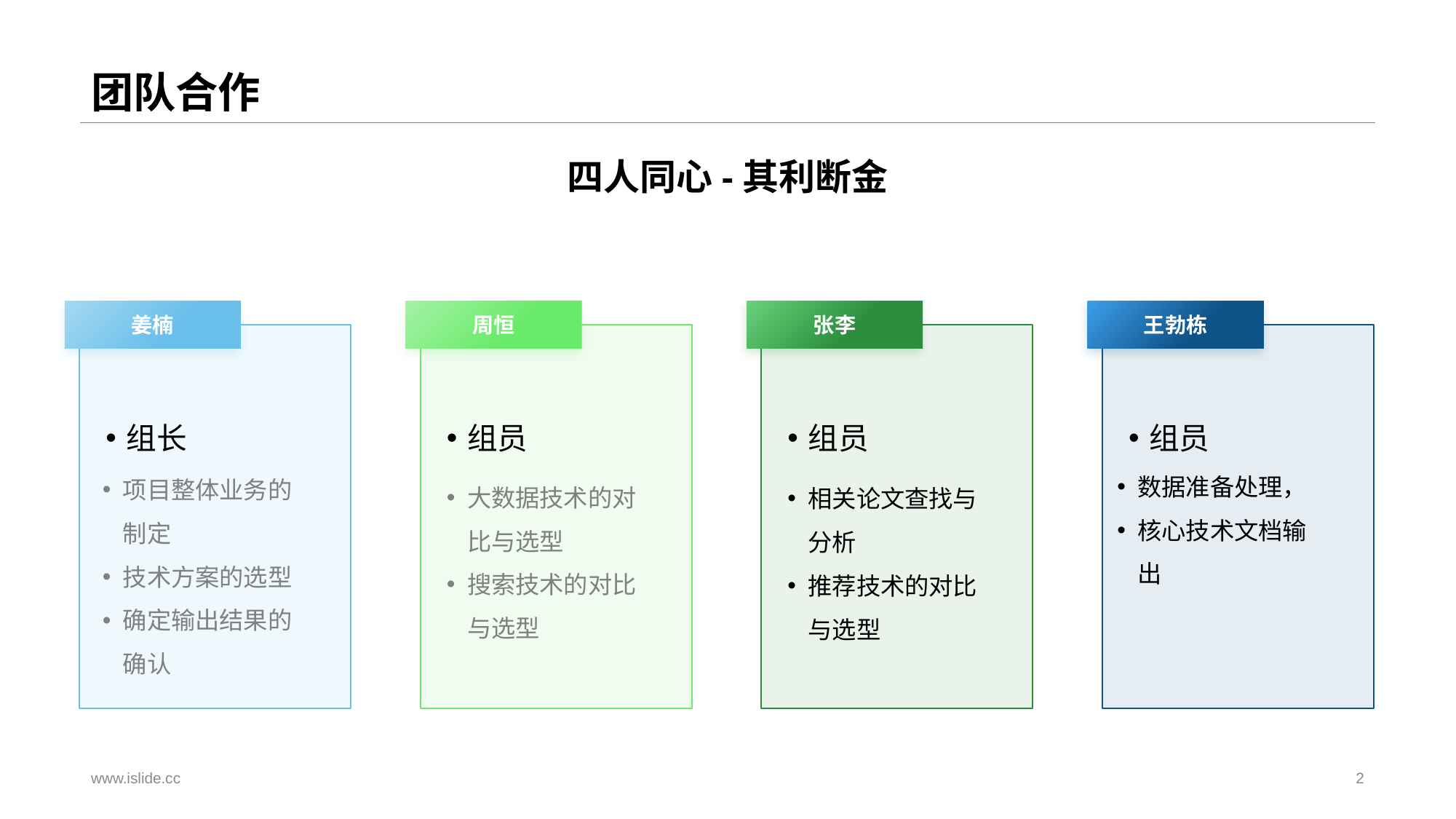

# 团队合作
四人同心-其利断金
姜楠

组长
项目整体业务的制定
技术方案的选型
确定输出结果的确认
周恒

组员
张李

组员
相关论文查找与分析
推荐技术的对比与选型
王勃栋

组员
数据准备处理，
核心技术文档输出
大数据技术的对比与选型
搜索技术的对比与选型
www.islide.cc
2